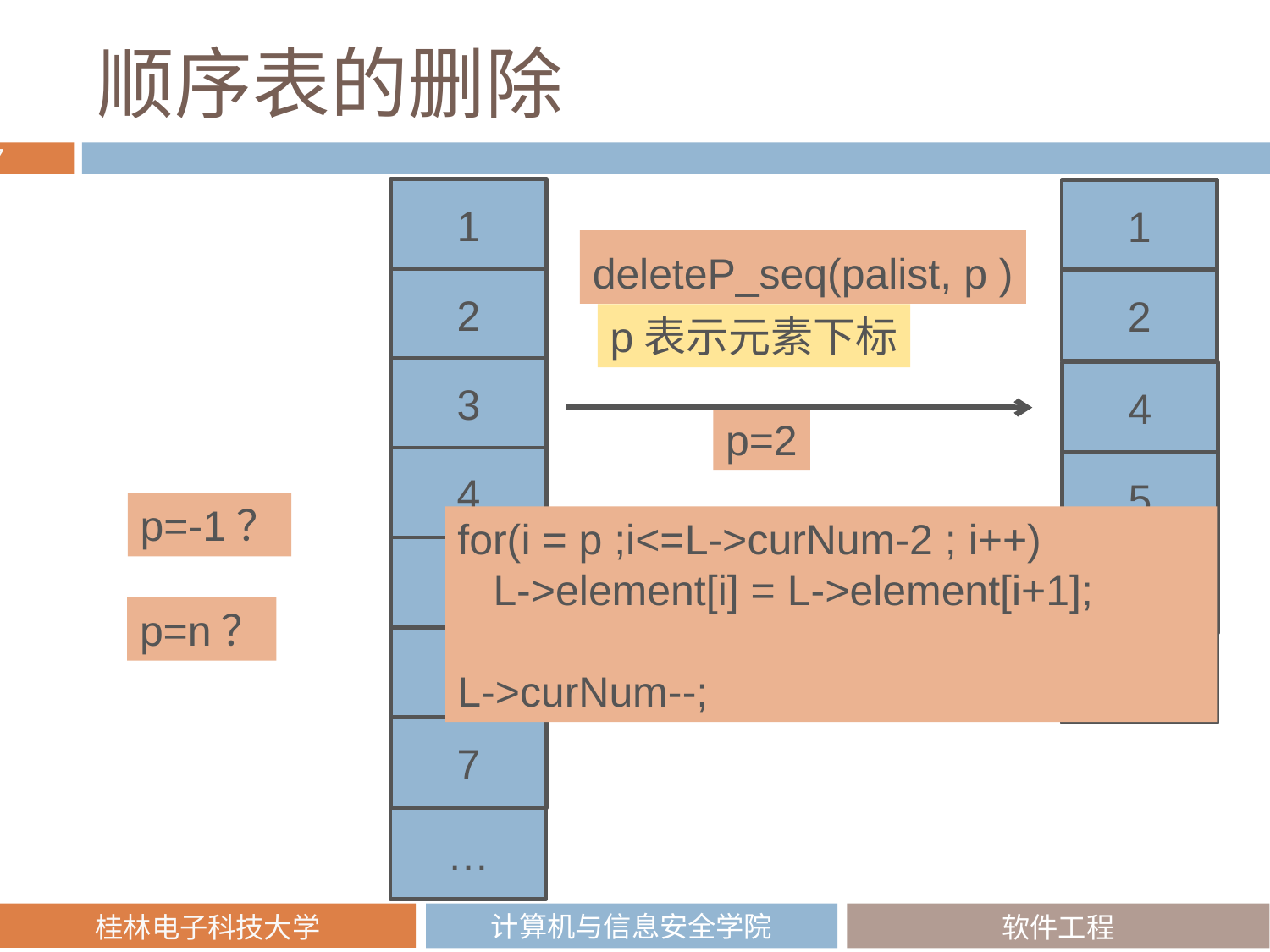

# 顺序表的删除
1
1
deleteP_seq(palist, p )
2
2
p表示元素下标
3
4
p=2
4
5
p=-1？
for(i = p ;i<=L->curNum-2 ; i++)
   L->element[i] = L->element[i+1];

L->curNum--;
5
6
p=n？
6
7
7
…